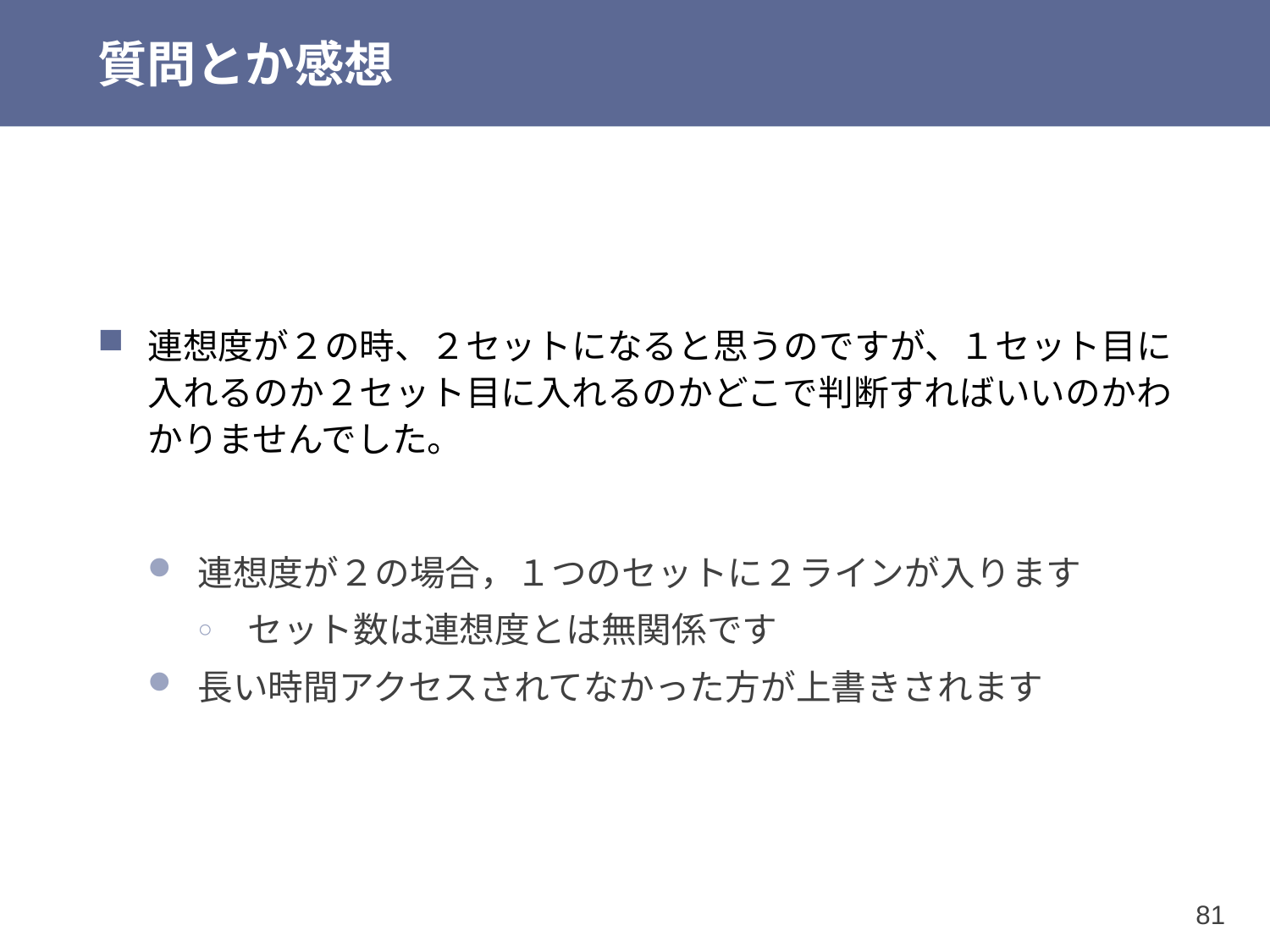

# 質問とか感想
連想度が２の時、２セットになると思うのですが、１セット目に入れるのか２セット目に入れるのかどこで判断すればいいのかわかりませんでした。

連想度が２の場合，１つのセットに２ラインが入ります
セット数は連想度とは無関係です
長い時間アクセスされてなかった方が上書きされます